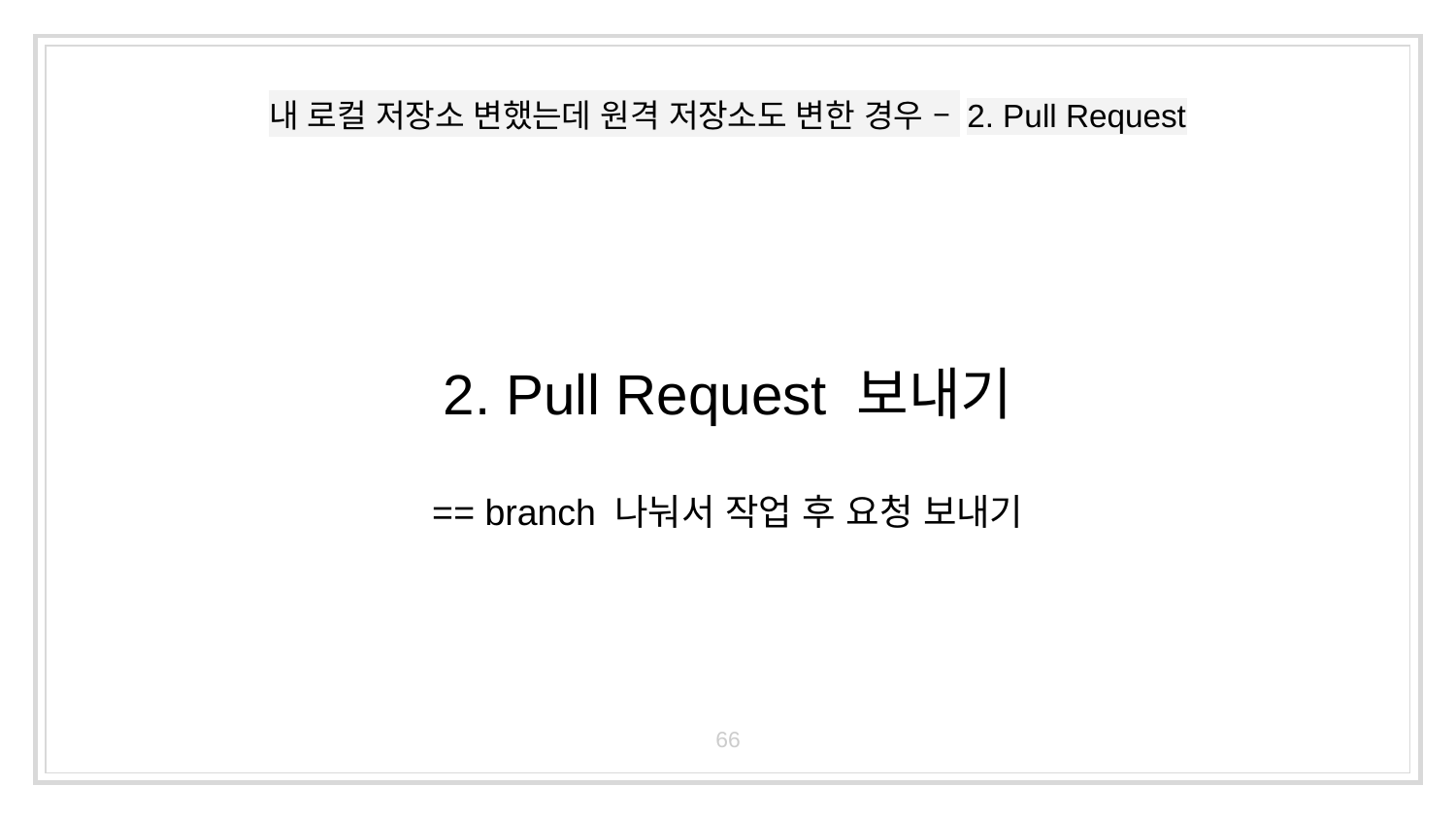

# 내 로컬 저장소 변했는데 원격 저장소도 변한 경우 – 2. Pull Request
2. Pull Request 보내기
== branch 나눠서 작업 후 요청 보내기
66